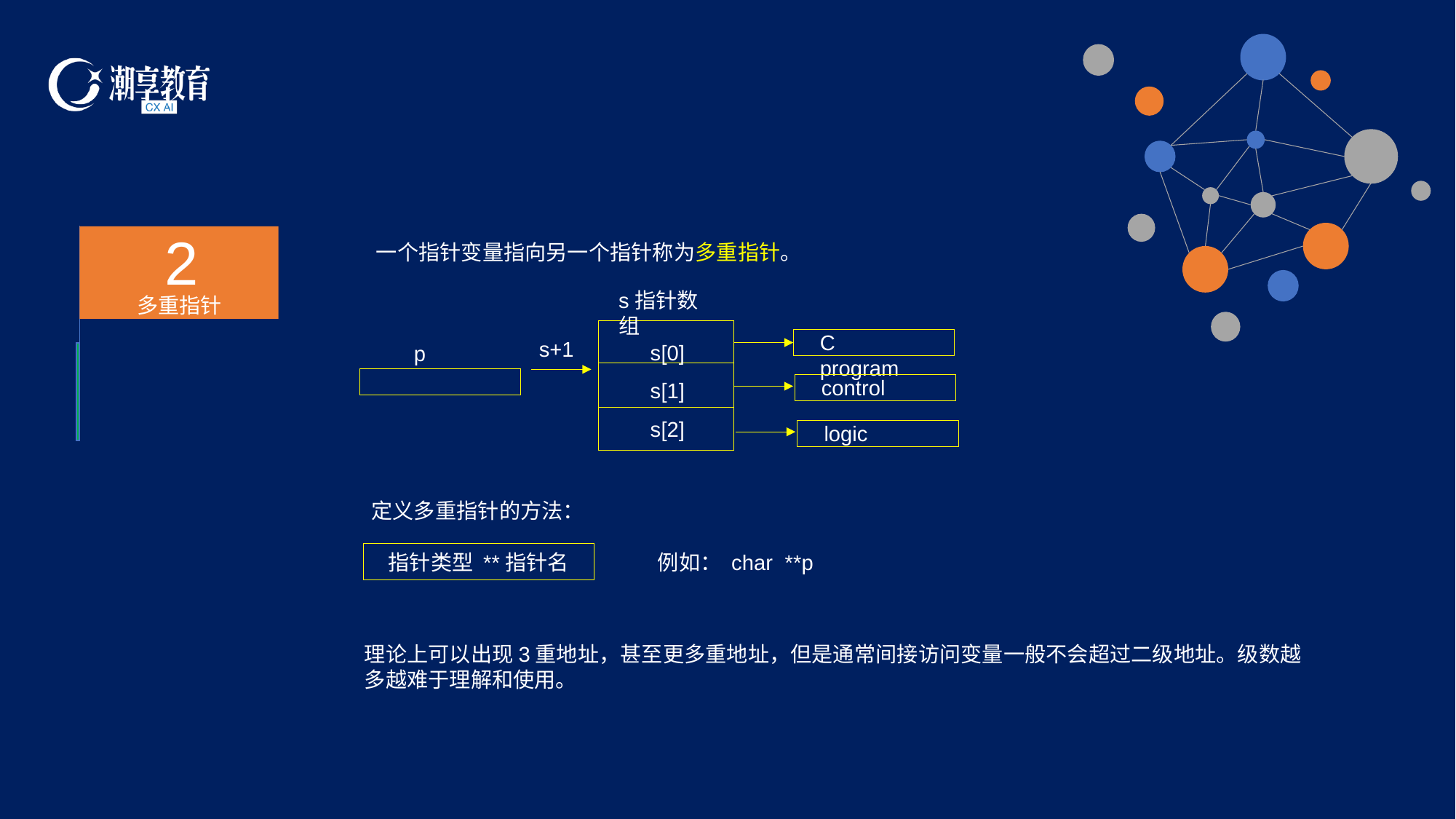

2

多重指针

一个指针变量指向另一个指针称为多重指针。
s指针数组

s[0]
s[1]
s[2]
C program

s+1
p

control

logic

定义多重指针的方法：
例如： char  **p
  指针类型 **指针名
理论上可以出现3重地址，甚至更多重地址，但是通常间接访问变量一般不会超过二级地址。级数越多越难于理解和使用。